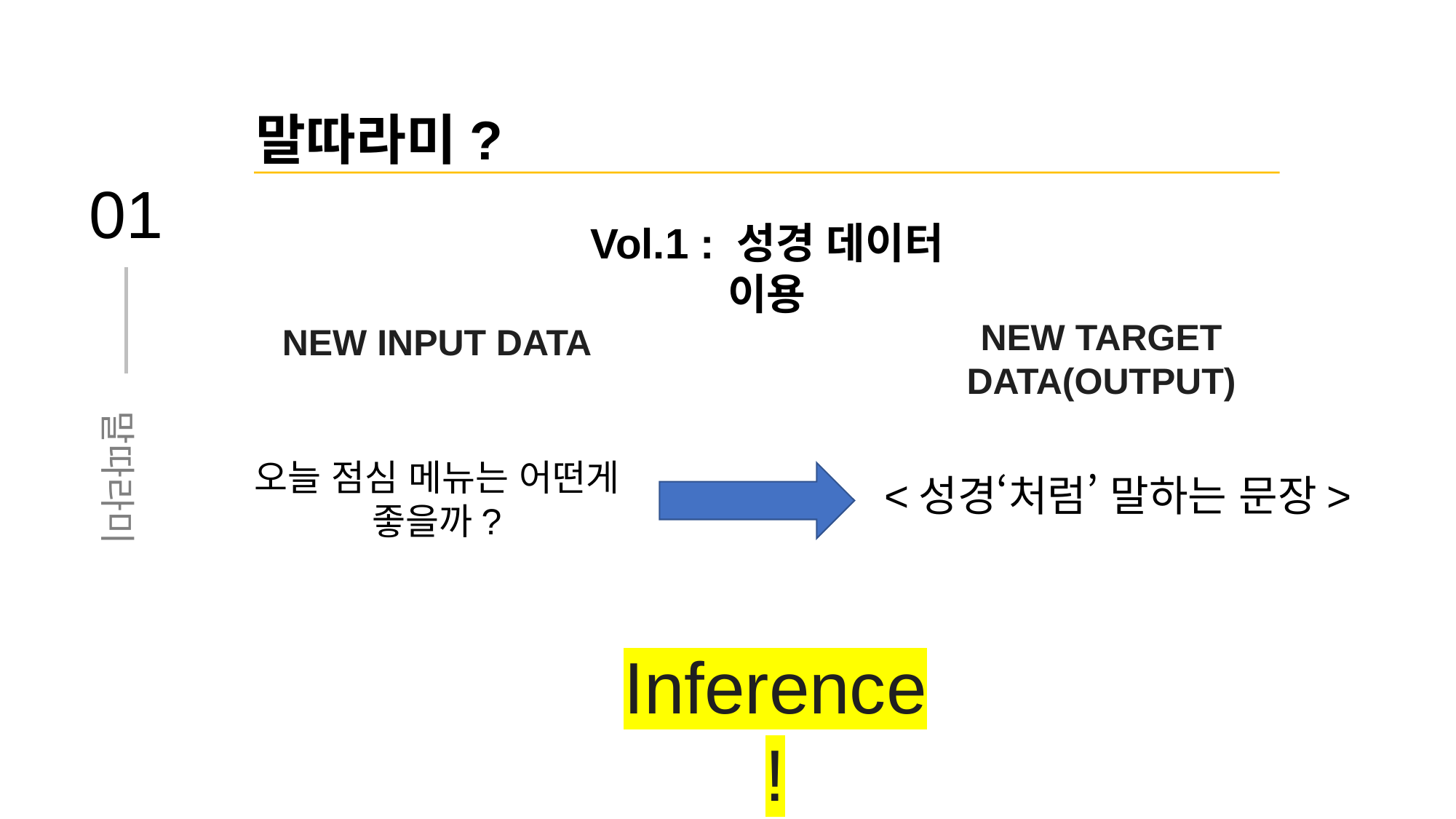

말따라미?
01

Vol.1 : 성경 데이터 이용
NEW TARGET DATA(OUTPUT)
NEW INPUT DATA
오늘 점심 메뉴는 어떤게 좋을까?

<성경‘처럼’ 말하는 문장>
말따라미
Inference!